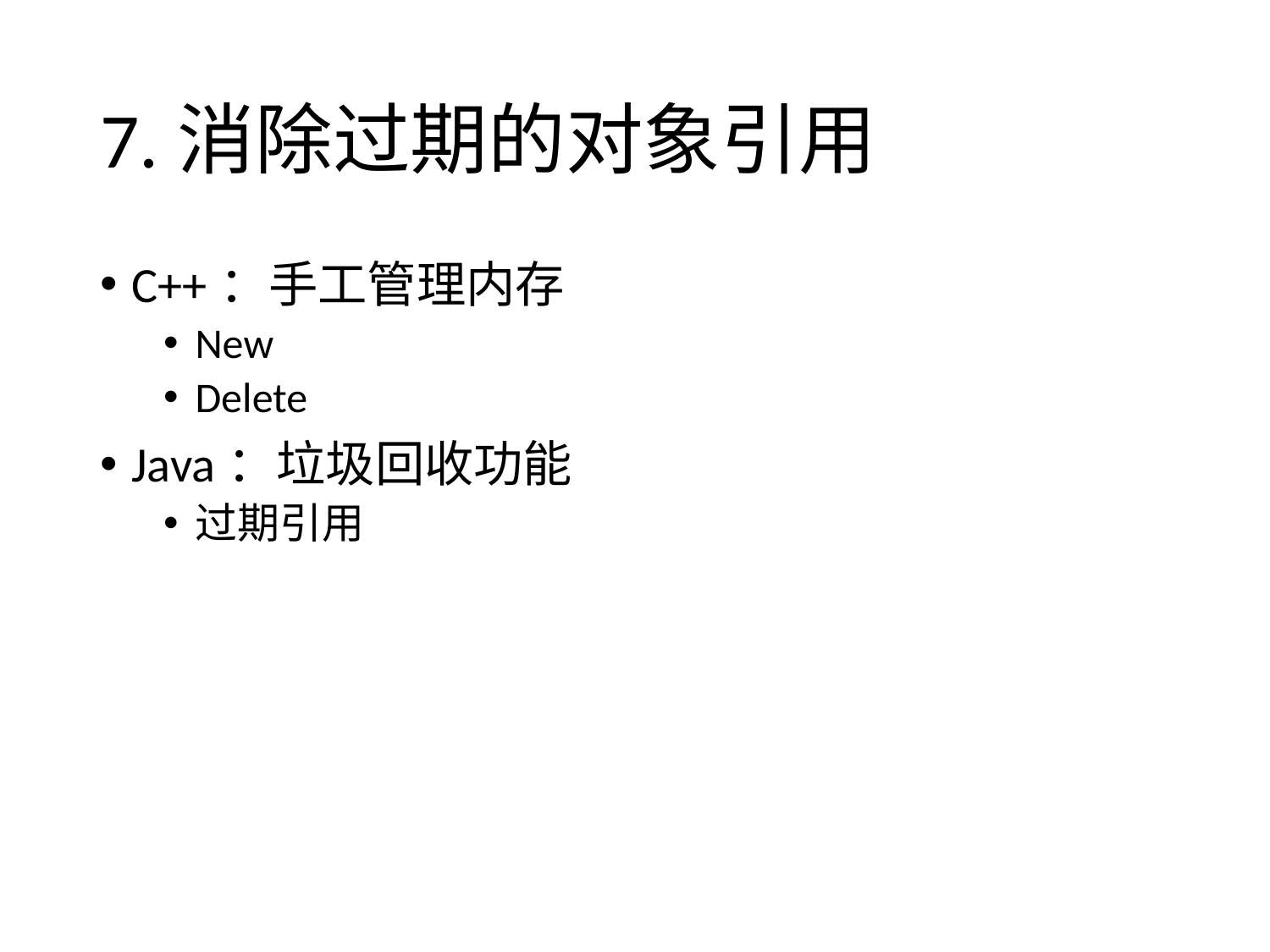

# 7.消除过期的对象引用
C++：手工管理内存
New
Delete
Java：垃圾回收功能
过期引用